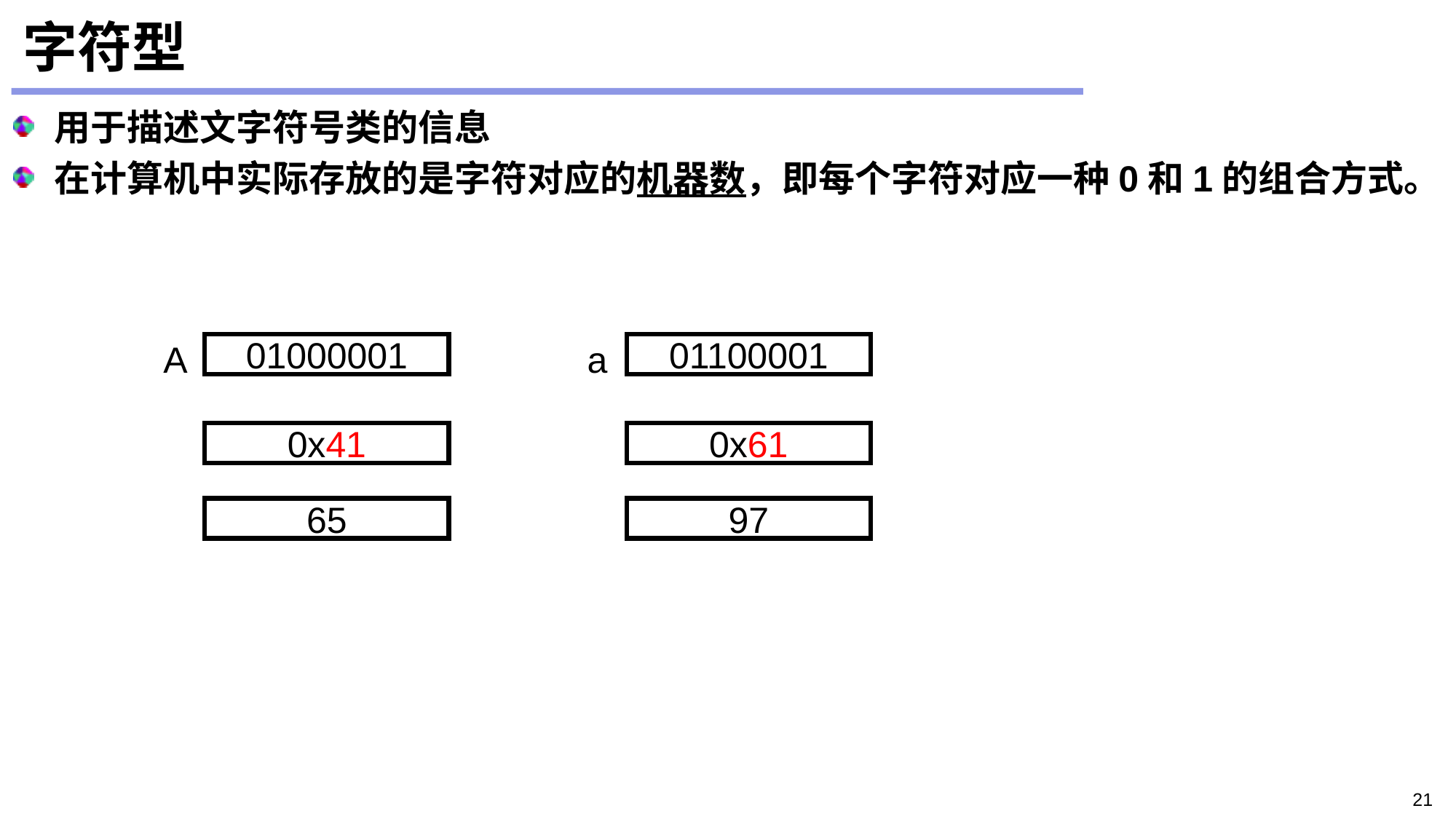

字符型
用于描述文字符号类的信息
在计算机中实际存放的是字符对应的机器数，即每个字符对应一种0和1的组合方式。
A
a
01000001
01100001
0x41
0x61
65
97
21